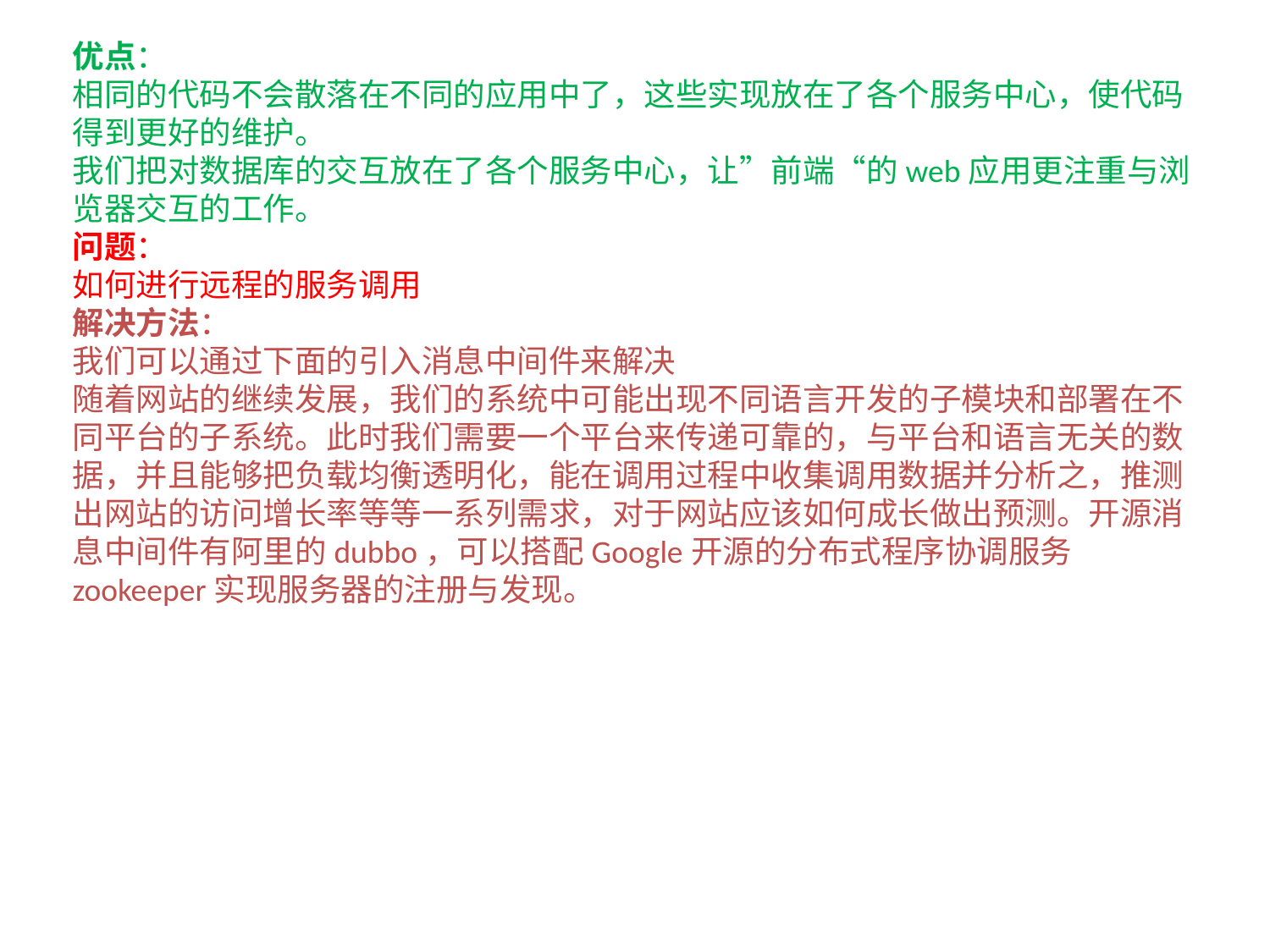

优点：
相同的代码不会散落在不同的应用中了，这些实现放在了各个服务中心，使代码得到更好的维护。
我们把对数据库的交互放在了各个服务中心，让”前端“的web应用更注重与浏览器交互的工作。
问题：
如何进行远程的服务调用
解决方法：
我们可以通过下面的引入消息中间件来解决
随着网站的继续发展，我们的系统中可能出现不同语言开发的子模块和部署在不同平台的子系统。此时我们需要一个平台来传递可靠的，与平台和语言无关的数据，并且能够把负载均衡透明化，能在调用过程中收集调用数据并分析之，推测出网站的访问增长率等等一系列需求，对于网站应该如何成长做出预测。开源消息中间件有阿里的dubbo，可以搭配Google开源的分布式程序协调服务zookeeper实现服务器的注册与发现。